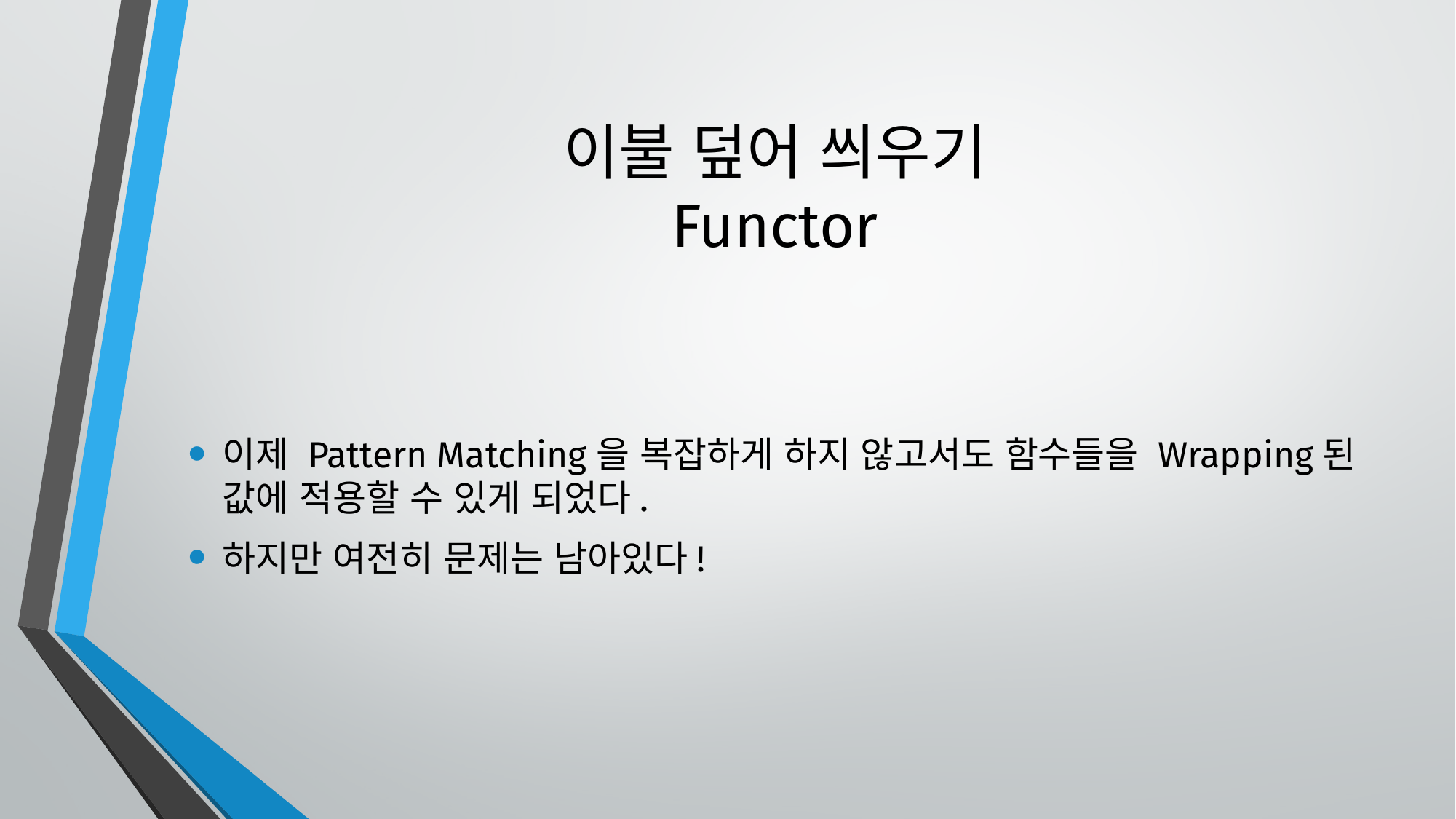

# 이불 덮어 씌우기 Functor
이제 Pattern Matching을 복잡하게 하지 않고서도 함수들을 Wrapping된 값에 적용할 수 있게 되었다.
하지만 여전히 문제는 남아있다!